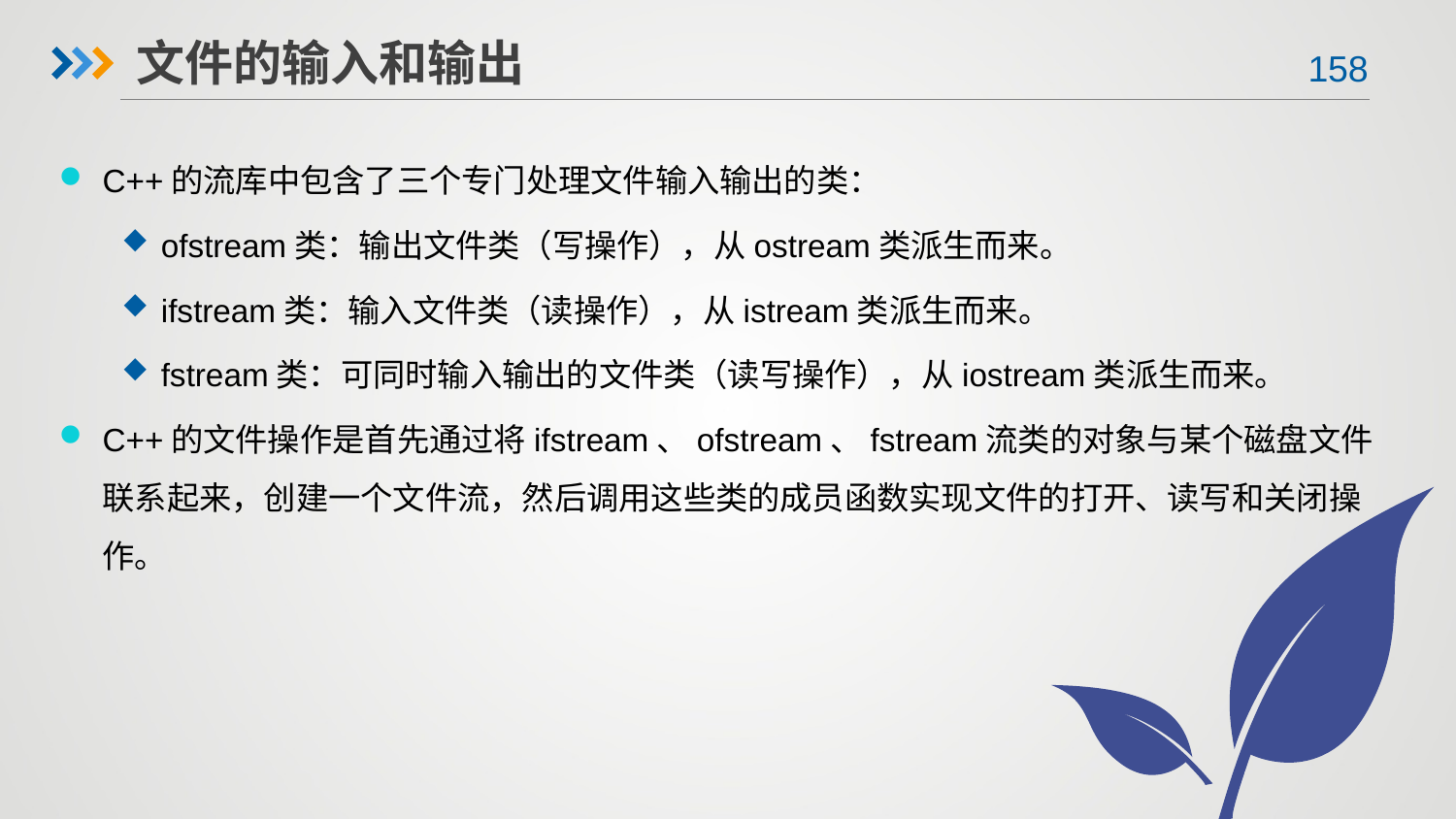

文件的输入和输出
C++的流库中包含了三个专门处理文件输入输出的类：
ofstream类：输出文件类（写操作），从ostream类派生而来。
ifstream类：输入文件类（读操作），从istream类派生而来。
fstream类：可同时输入输出的文件类（读写操作），从iostream类派生而来。
C++的文件操作是首先通过将ifstream、ofstream、fstream流类的对象与某个磁盘文件联系起来，创建一个文件流，然后调用这些类的成员函数实现文件的打开、读写和关闭操作。